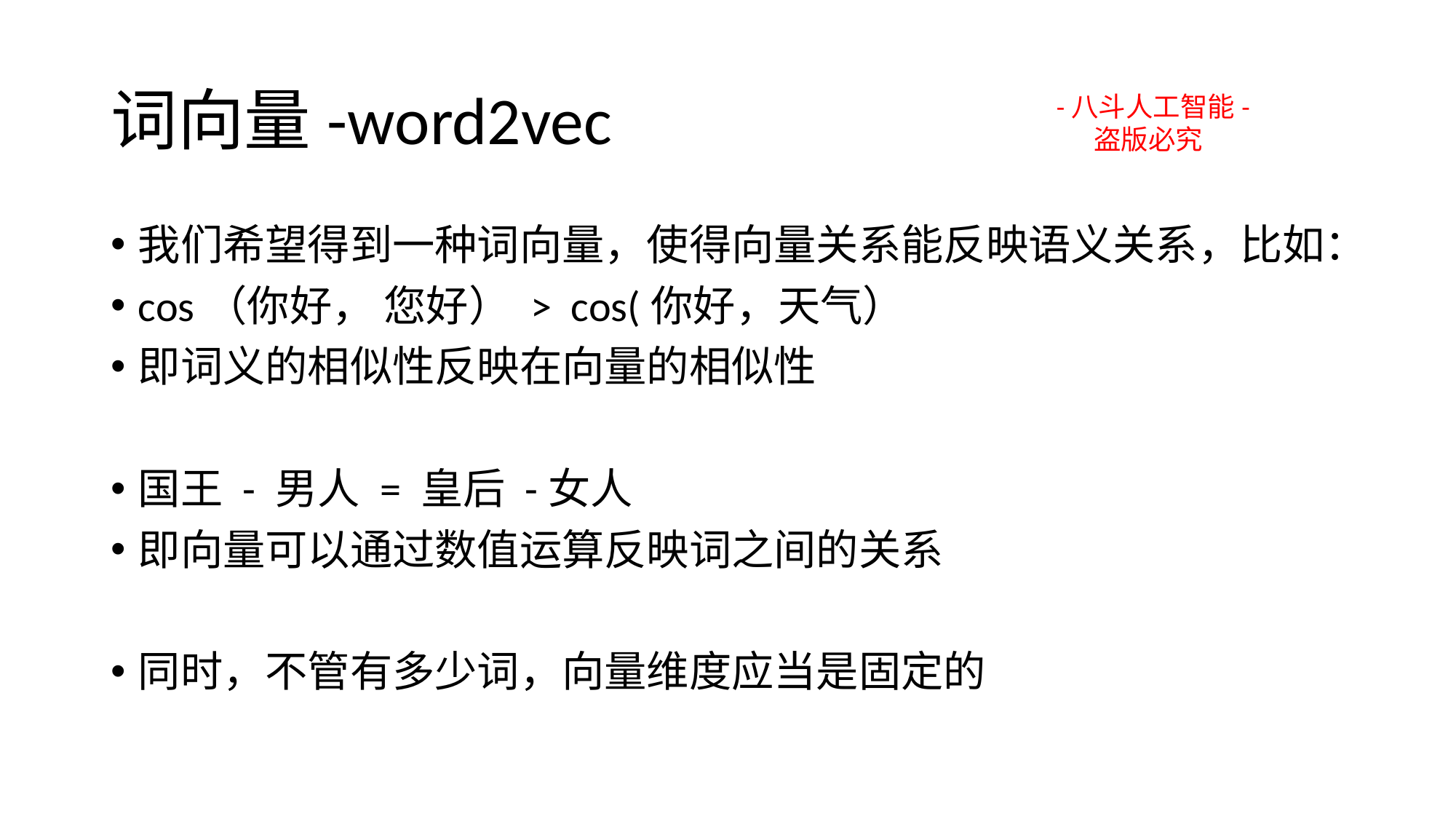

# 词向量-word2vec
-八斗人工智能-
     盗版必究
我们希望得到一种词向量，使得向量关系能反映语义关系，比如：
cos（你好， 您好） >  cos(你好，天气）
即词义的相似性反映在向量的相似性

国王 - 男人 = 皇后 -女人
即向量可以通过数值运算反映词之间的关系

同时，不管有多少词，向量维度应当是固定的